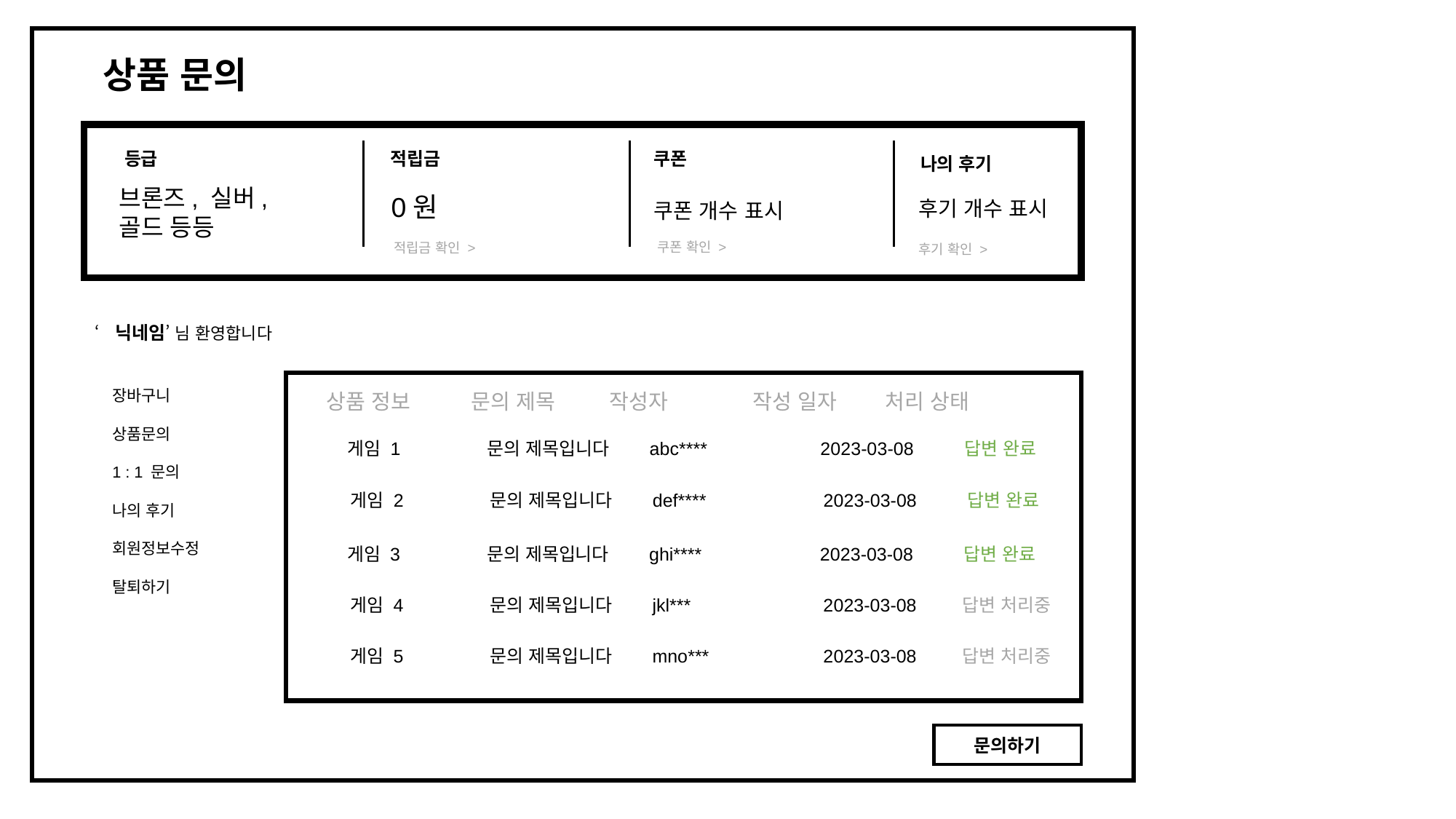

상품 문의

등급
적립금
쿠폰
나의 후기
브론즈, 실버,골드 등등
0원
후기 개수 표시
쿠폰 개수 표시
쿠폰 확인 >
적립금 확인 >
후기 확인 >
‘닉네임’ 님 환영합니다

장바구니

상품문의

1 : 1 문의

나의 후기

회원정보수정

탈퇴하기
상품 정보          문의 제목         작성자              작성 일자        처리 상태
 게임 1	       문의 제목입니다       abc****	         2023-03-08         답변 완료
 게임 2	       문의 제목입니다       def**** 	         2023-03-08         답변 완료
 게임 3	       문의 제목입니다       ghi****	         2023-03-08         답변 완료
 게임 4	       문의 제목입니다       jkl***	         2023-03-08        답변 처리중
 게임 5	       문의 제목입니다       mno***	         2023-03-08        답변 처리중
문의하기